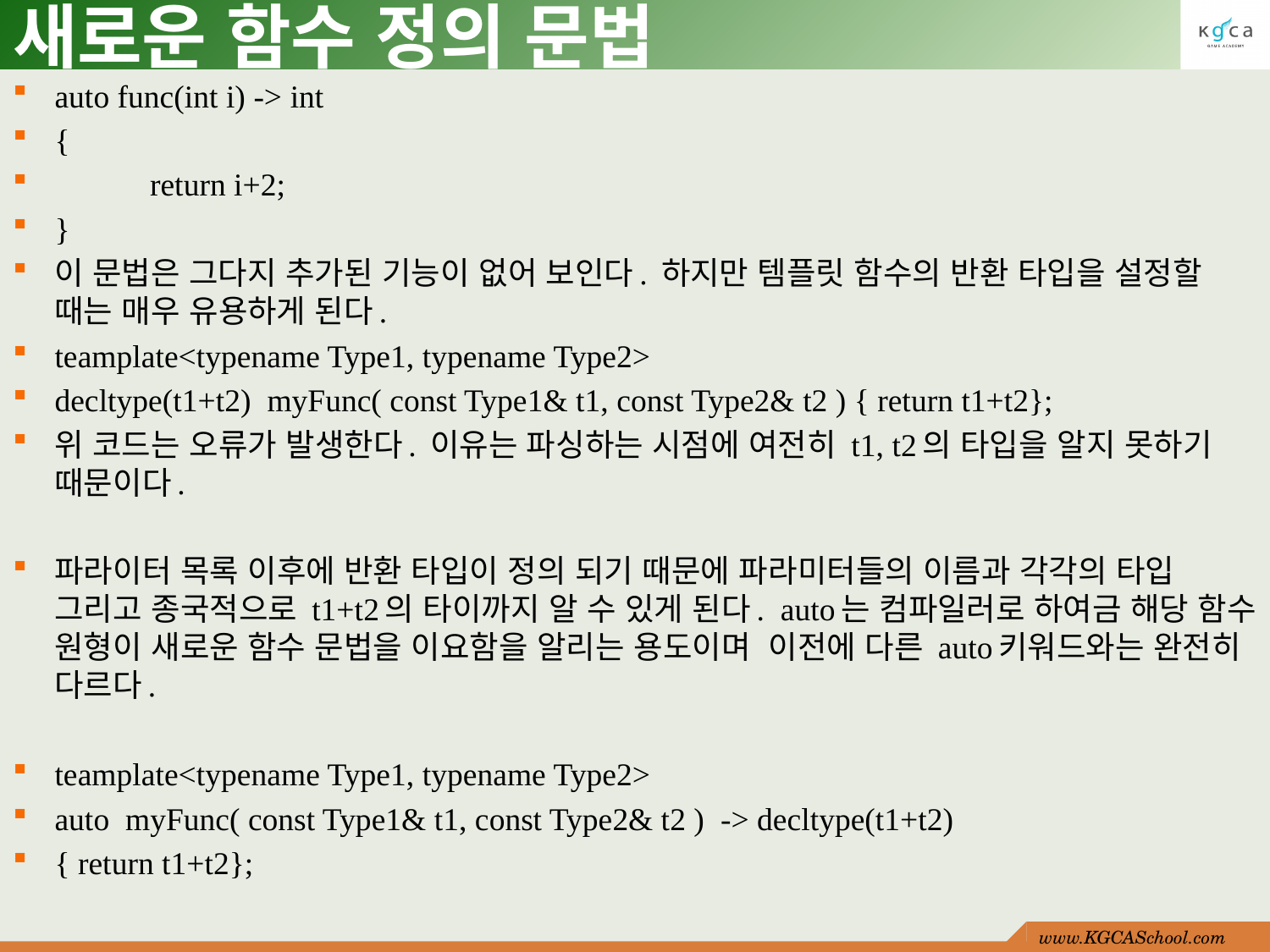

# 새로운 함수 정의 문법
auto func(int i) -> int
{
	return i+2;
}
이 문법은 그다지 추가된 기능이 없어 보인다. 하지만 템플릿 함수의 반환 타입을 설정할 때는 매우 유용하게 된다.
teamplate<typename Type1, typename Type2>
decltype(t1+t2)  myFunc( const Type1& t1, const Type2& t2 ) { return t1+t2};
위 코드는 오류가 발생한다. 이유는 파싱하는 시점에 여전히 t1, t2의 타입을 알지 못하기 때문이다.

파라이터 목록 이후에 반환 타입이 정의 되기 때문에 파라미터들의 이름과 각각의 타입 그리고 종국적으로 t1+t2의 타이까지 알 수 있게 된다.  auto는 컴파일러로 하여금 해당 함수 원형이 새로운 함수 문법을 이요함을 알리는 용도이며  이전에 다른 auto키워드와는 완전히 다르다.

teamplate<typename Type1, typename Type2>
auto  myFunc( const Type1& t1, const Type2& t2 )  -> decltype(t1+t2)
{ return t1+t2};